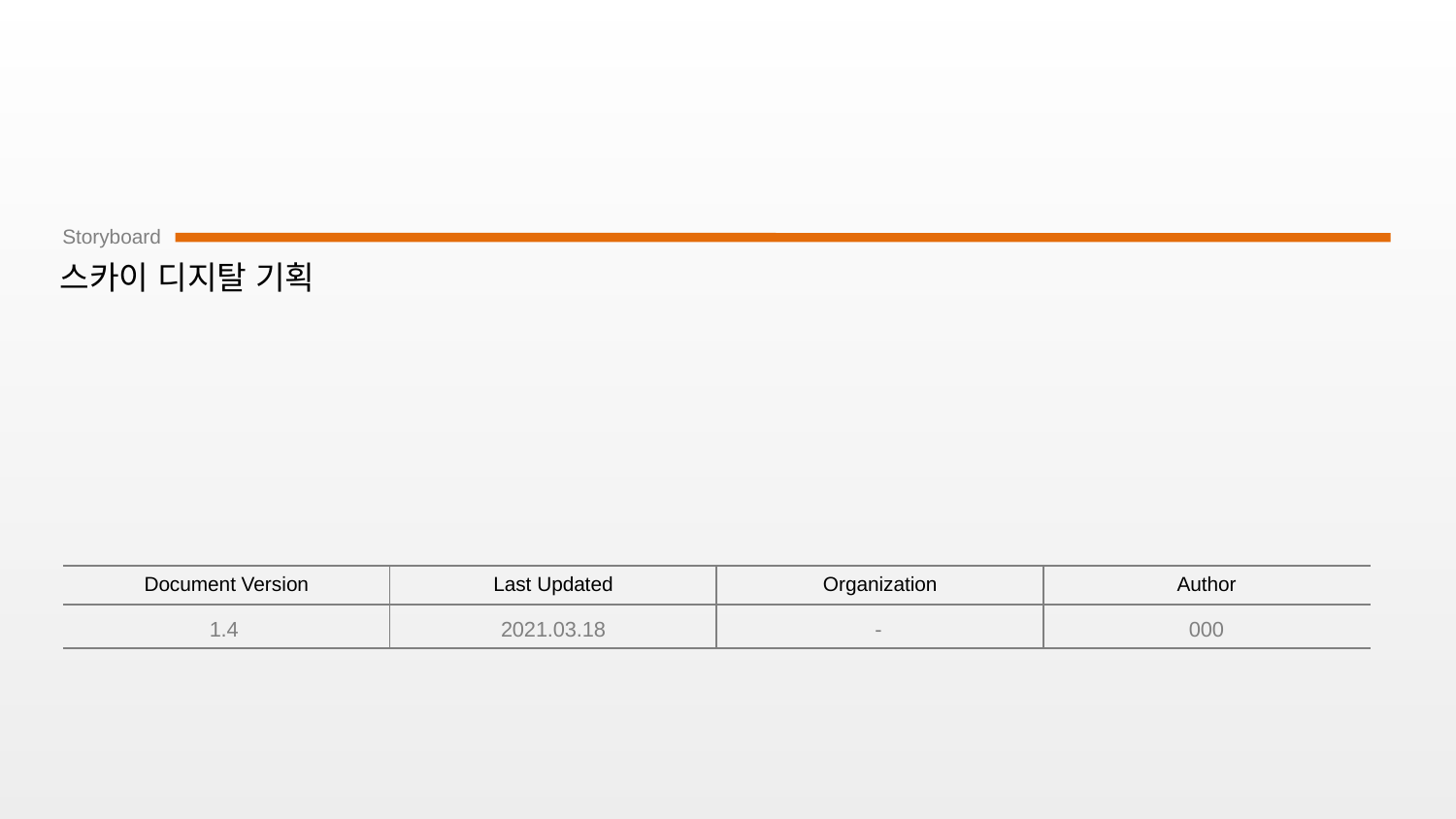

# 스카이 디지탈 기획
1.4
2021.03.18
-
000